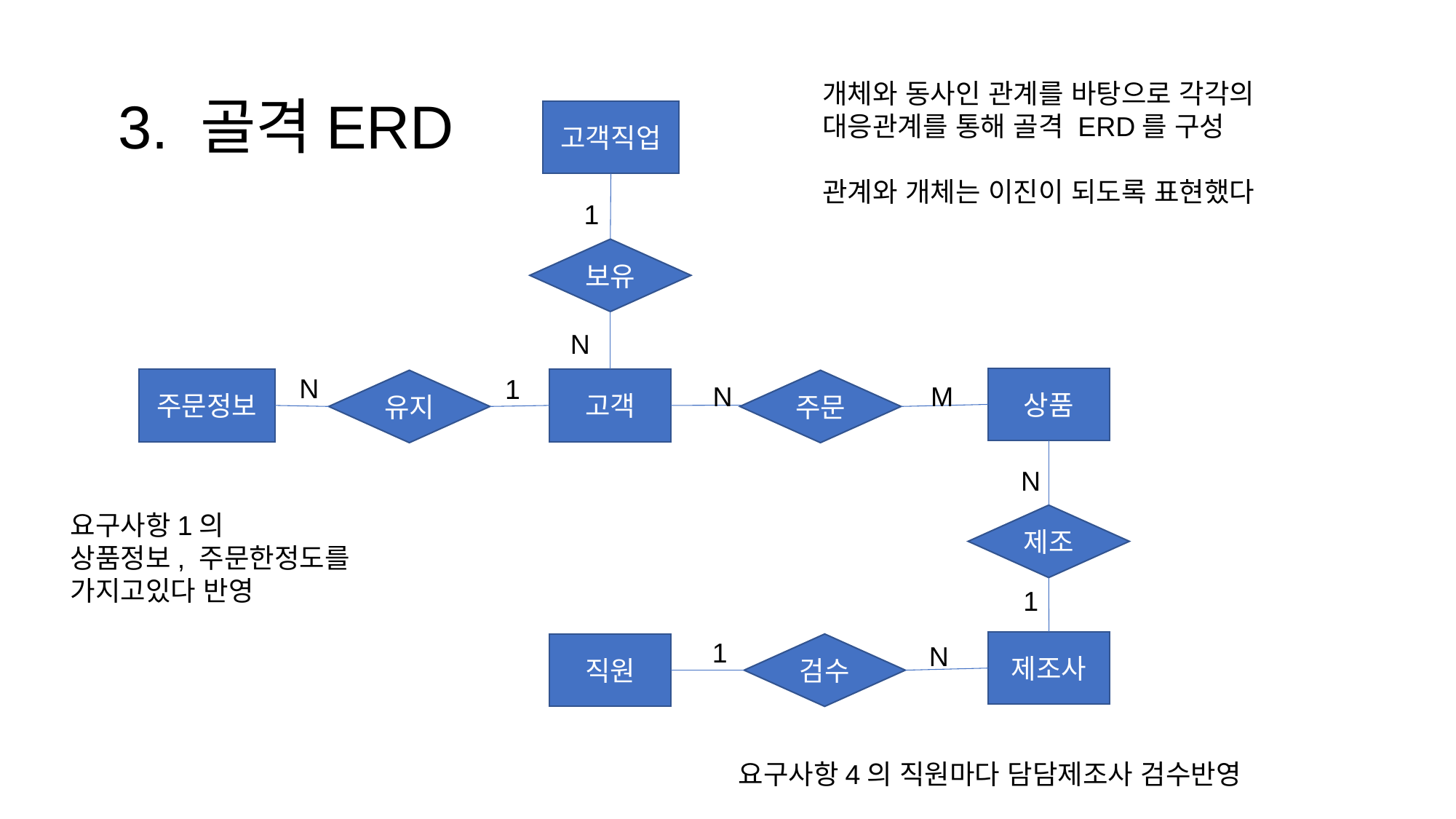

# 3. 골격ERD
개체와 동사인 관계를 바탕으로 각각의 대응관계를 통해 골격 ERD를 구성

관계와 개체는 이진이 되도록 표현했다

고객직업
1
보유
N
N
1
상품
주문정보
고객
유지
주문
N
M
N
요구사항1의
상품정보, 주문한정도를 가지고있다 반영
제조
1
1
제조사
N
직원
검수
요구사항4의 직원마다 담담제조사 검수반영